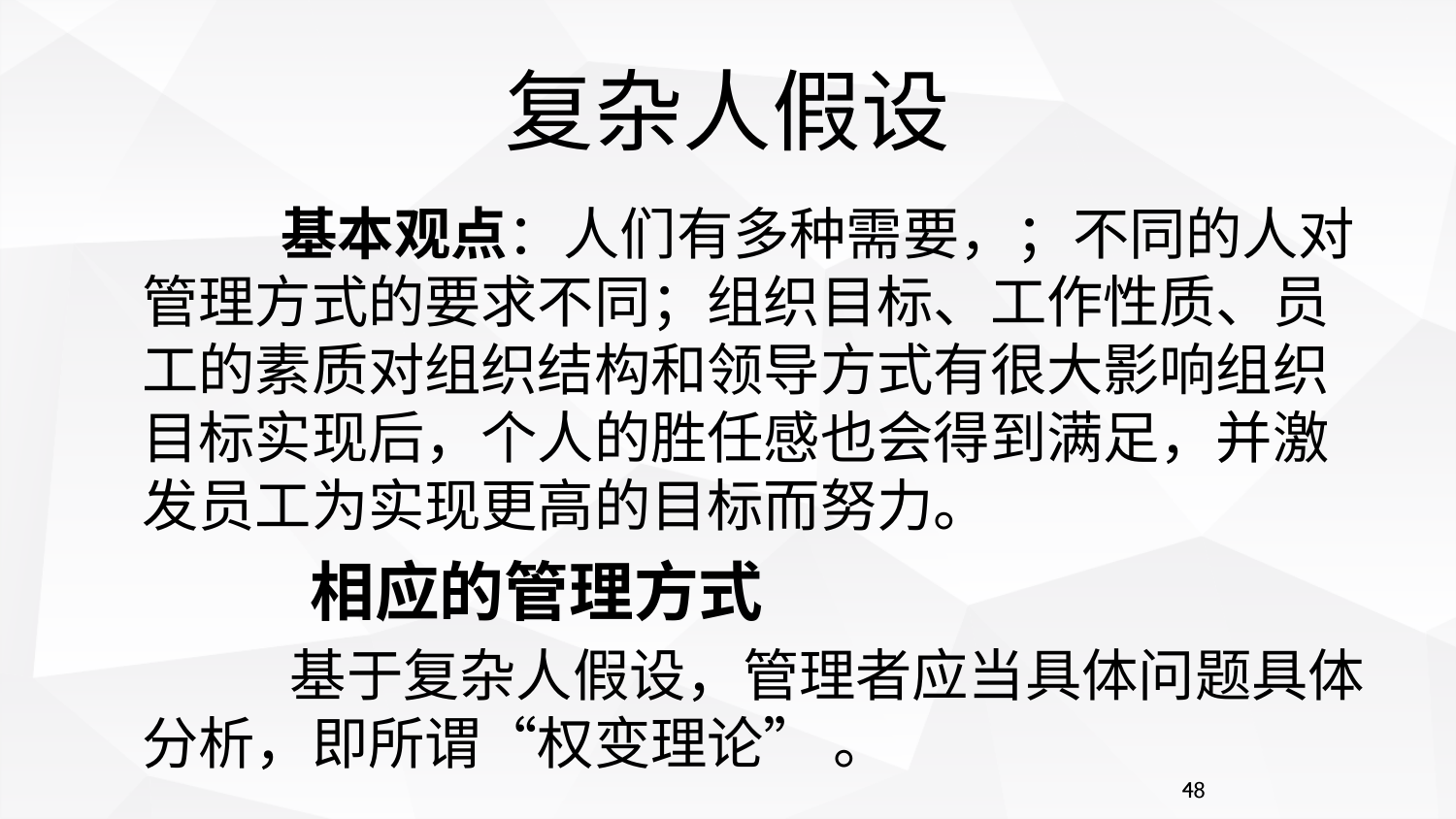

# 复杂人假设
              基本观点：人们有多种需要，；不同的人对管理方式的要求不同；组织目标、工作性质、员工的素质对组织结构和领导方式有很大影响组织目标实现后，个人的胜任感也会得到满足，并激发员工为实现更高的目标而努力。
              相应的管理方式
               基于复杂人假设，管理者应当具体问题具体分析，即所谓“权变理论” 。
48